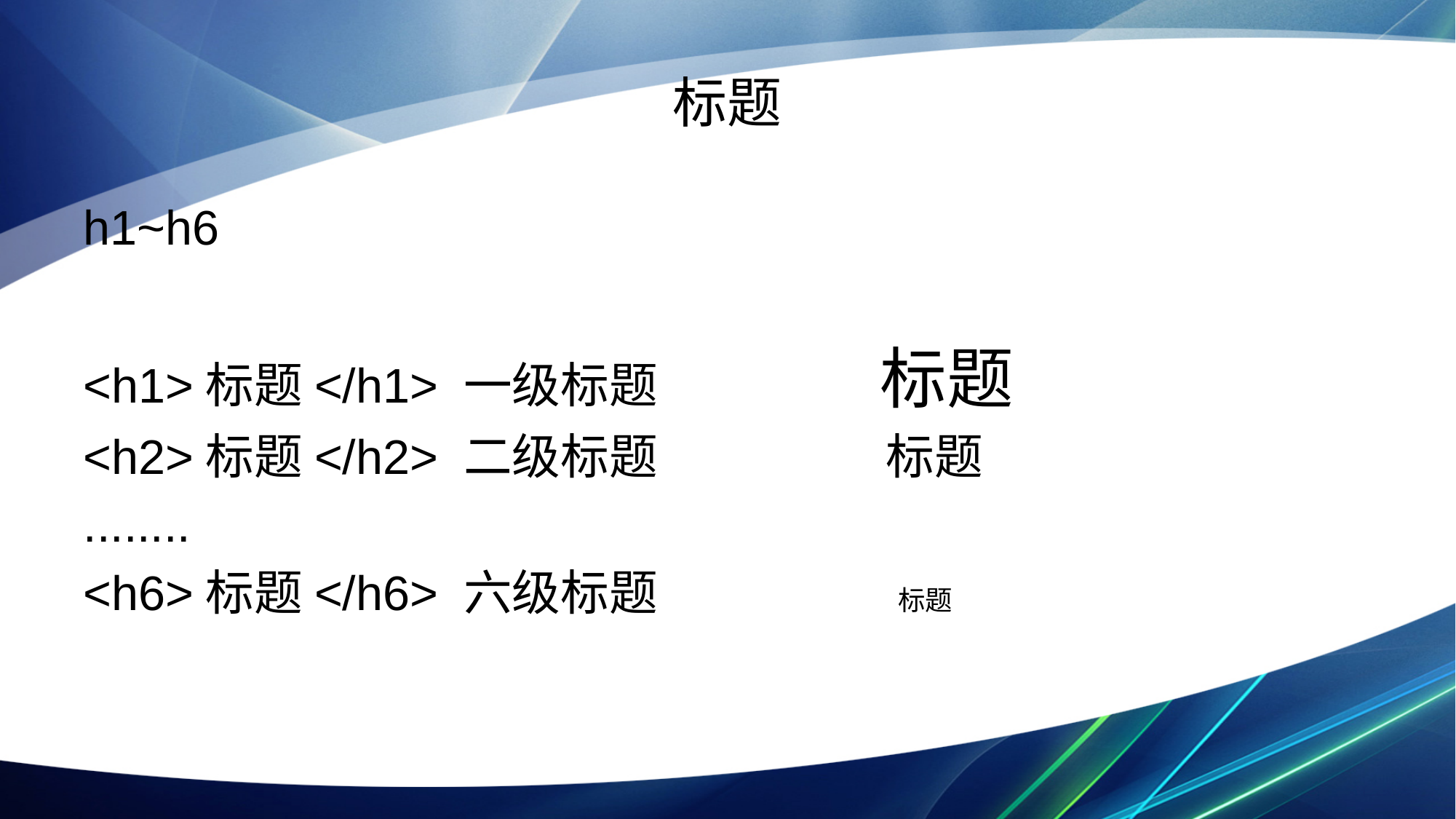

# 标题
h1~h6

<h1>标题</h1> 一级标题                    标题
<h2>标题</h2> 二级标题                     标题
........
<h6>标题</h6> 六级标题                      标题